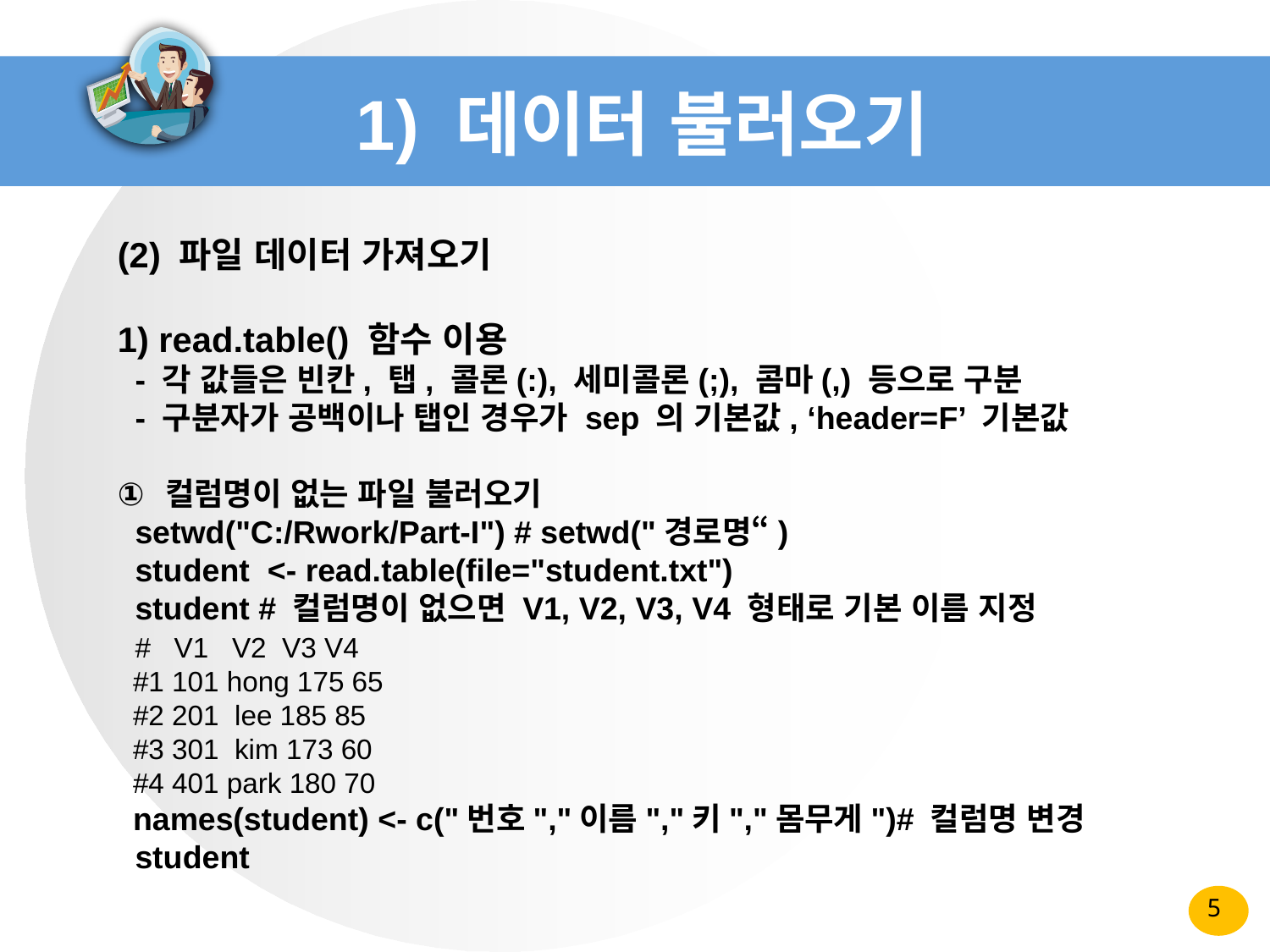

# 1) 데이터 불러오기
(2) 파일 데이터 가져오기

1) read.table() 함수 이용
  - 각 값들은 빈칸, 탭, 콜론(:), 세미콜론(;), 콤마(,) 등으로 구분
  - 구분자가 공백이나 탭인 경우가 sep 의 기본값, ‘header=F’ 기본값

컬럼명이 없는 파일 불러오기
  setwd("C:/Rwork/Part-I") # setwd("경로명“)
  student  <- read.table(file="student.txt")
  student # 컬럼명이 없으면 V1, V2, V3, V4 형태로 기본 이름 지정
  #   V1   V2  V3 V4
  #1 101 hong 175 65
  #2 201  lee 185 85
  #3 301  kim 173 60
  #4 401 park 180 70
  names(student) <- c("번호","이름","키","몸무게")# 컬럼명 변경
  student
5